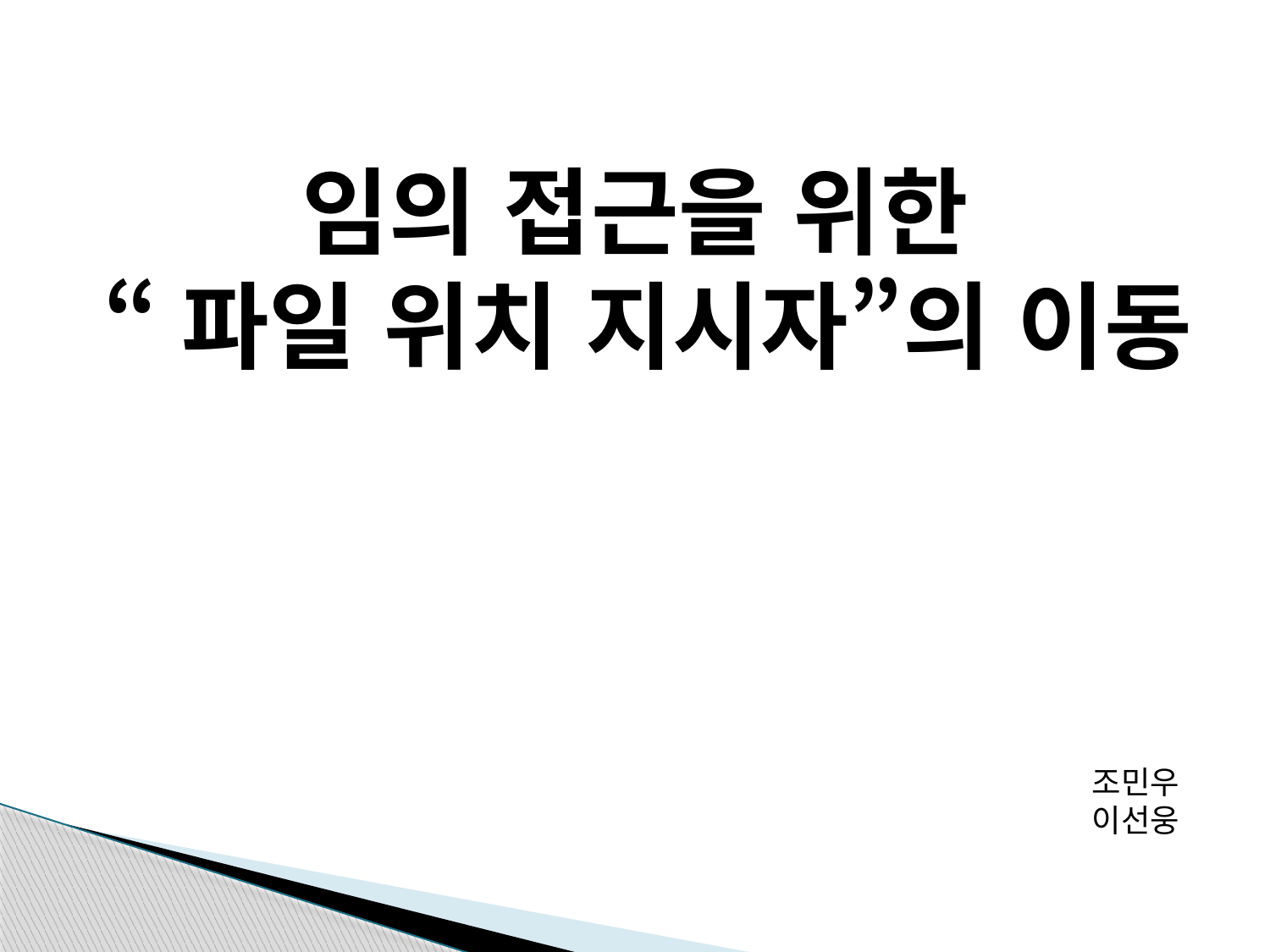

임의 접근을 위한
 “파일 위치 지시자”의 이동
조민우
이선웅